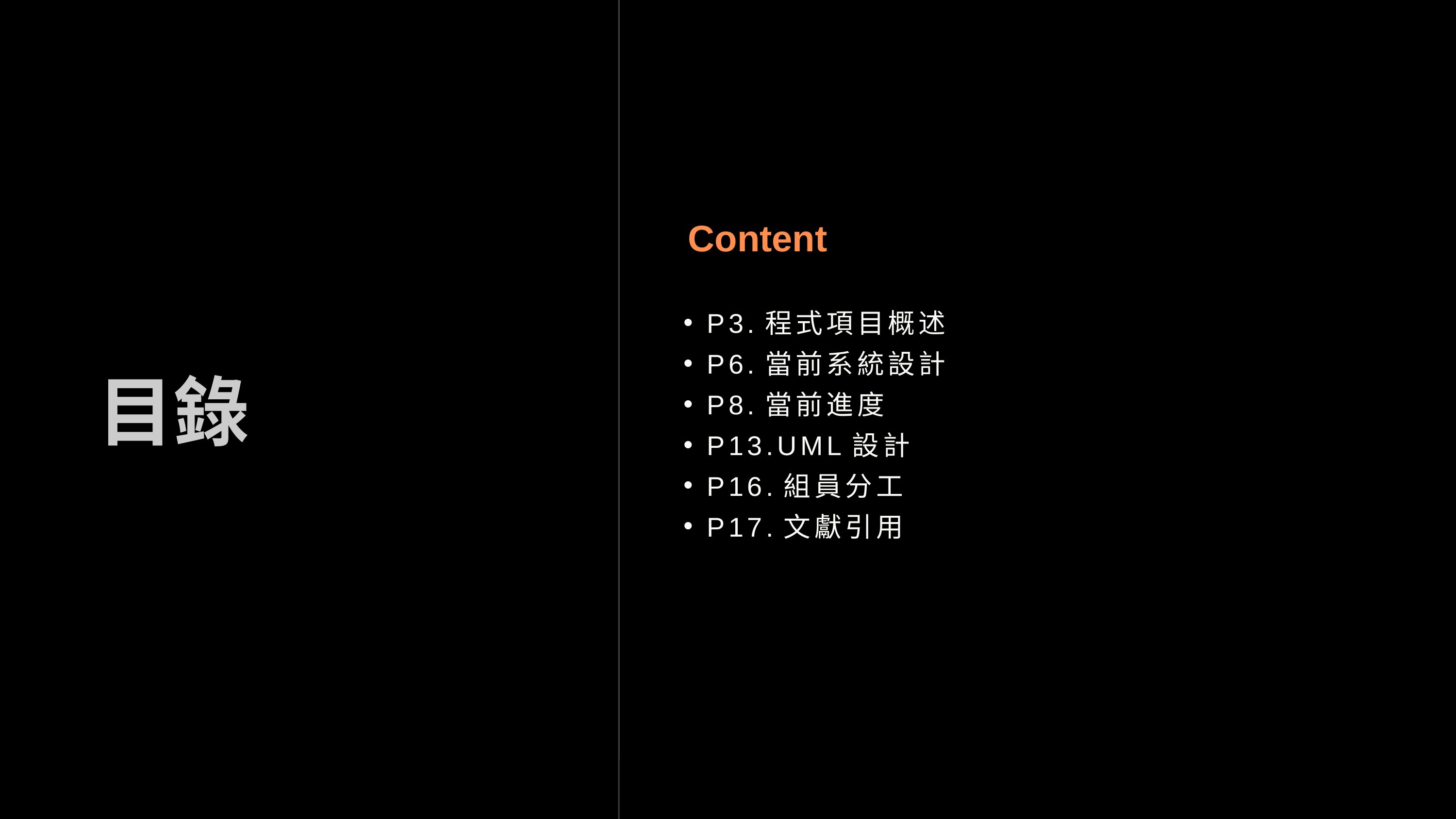

Content
P3.程式項目概述
P6.當前系統設計
P8.當前進度
P13.UML設計
P16.組員分工
P17.文獻引用

目錄